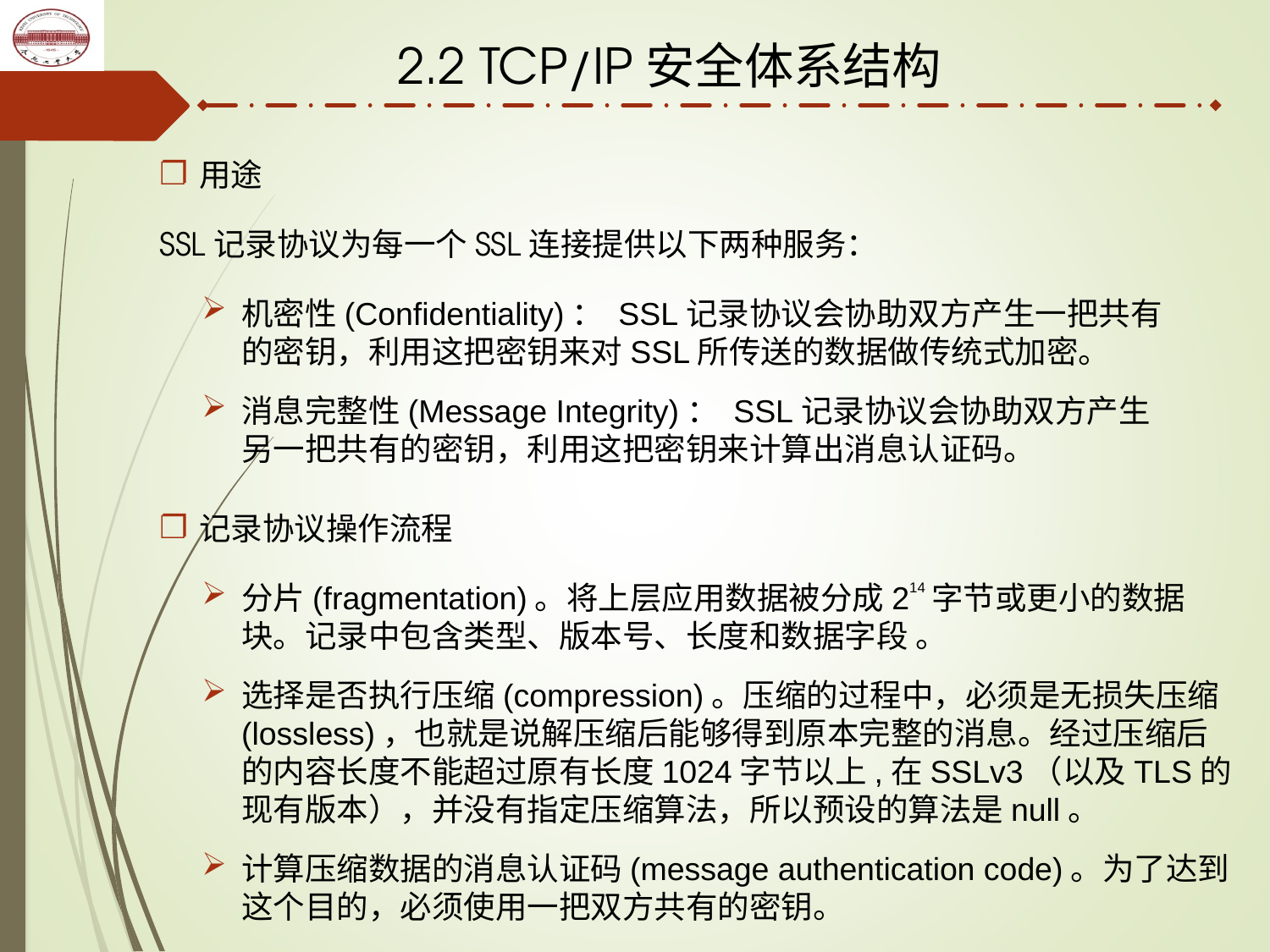

2.2 TCP/IP安全体系结构
用途
SSL记录协议为每一个SSL连接提供以下两种服务：
机密性(Confidentiality)： SSL记录协议会协助双方产生一把共有的密钥，利用这把密钥来对SSL所传送的数据做传统式加密。
消息完整性(Message Integrity)： SSL记录协议会协助双方产生另一把共有的密钥，利用这把密钥来计算出消息认证码。
记录协议操作流程
分片(fragmentation)。将上层应用数据被分成214字节或更小的数据块。记录中包含类型、版本号、长度和数据字段 。
选择是否执行压缩(compression)。压缩的过程中，必须是无损失压缩(lossless)，也就是说解压缩后能够得到原本完整的消息。经过压缩后的内容长度不能超过原有长度1024字节以上,在SSLv3（以及TLS的现有版本），并没有指定压缩算法，所以预设的算法是null。
计算压缩数据的消息认证码(message authentication code)。为了达到这个目的，必须使用一把双方共有的密钥。